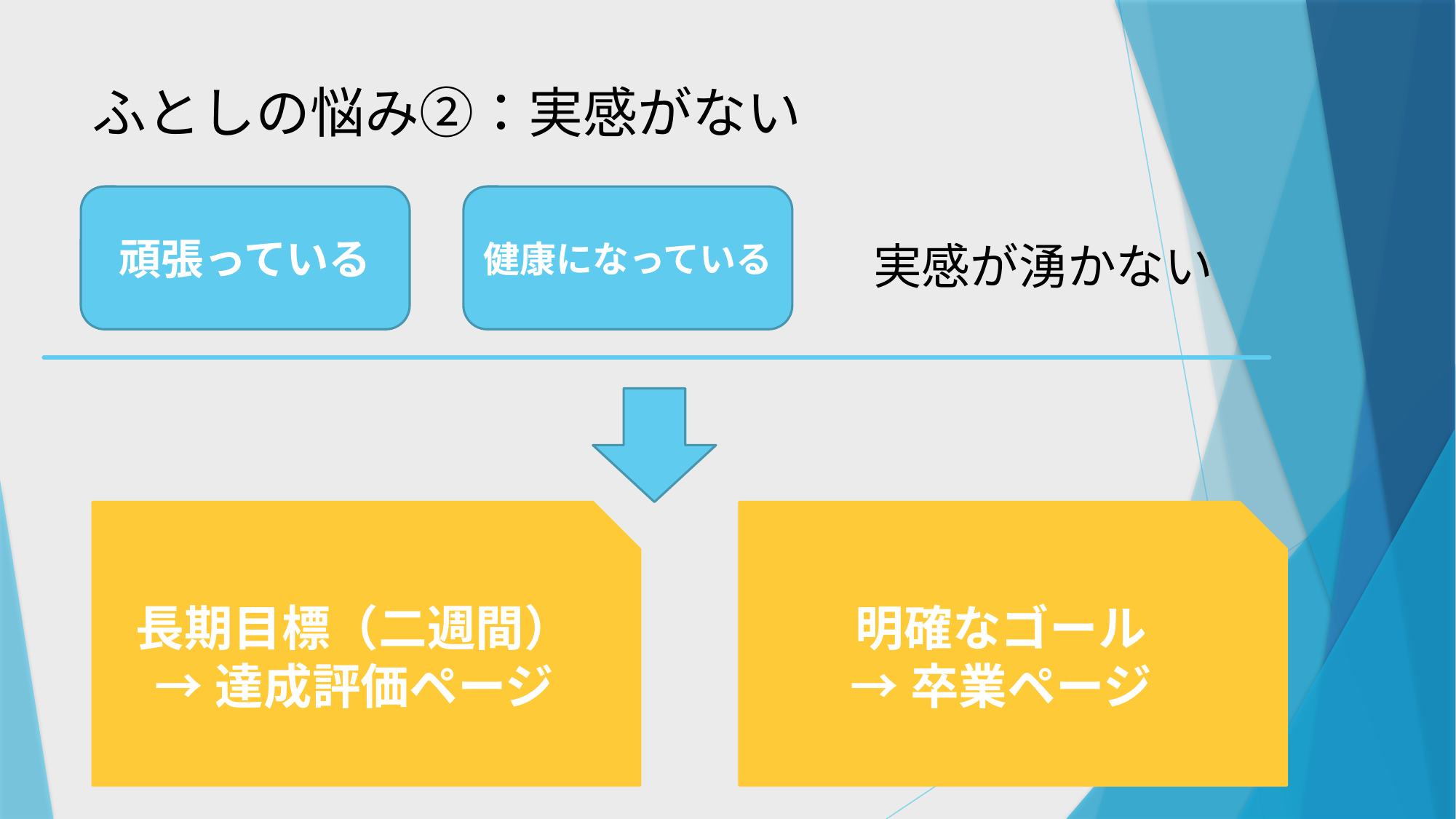

# ふとしの悩み②：実感がない
頑張っている
健康になっている
実感が湧かない

長期目標（二週間）
→達成評価ページ
明確なゴール
→卒業ページ